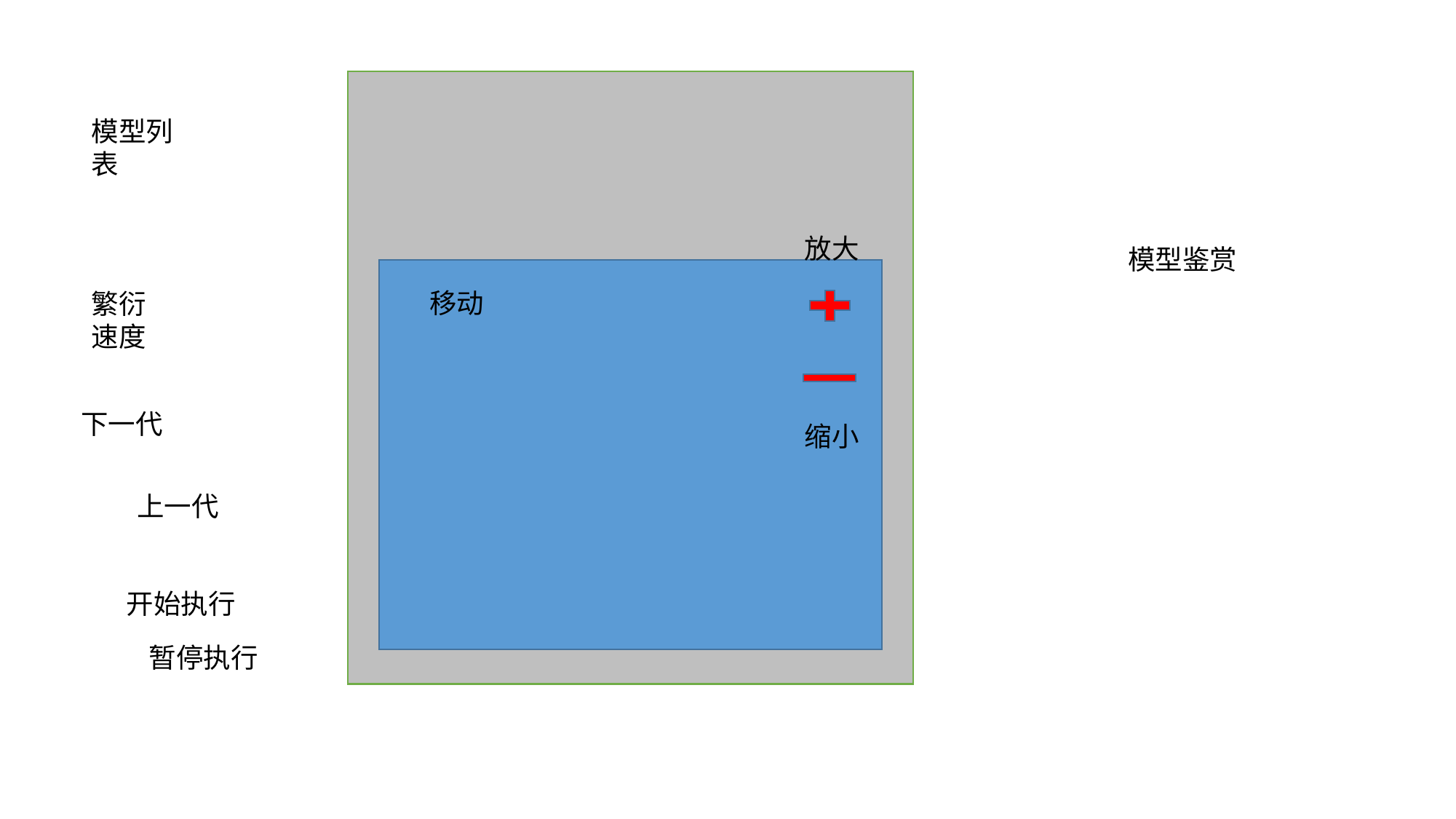

模型列表
放大
模型鉴赏

移动
繁衍速度

下一代
缩小
上一代
开始执行
暂停执行